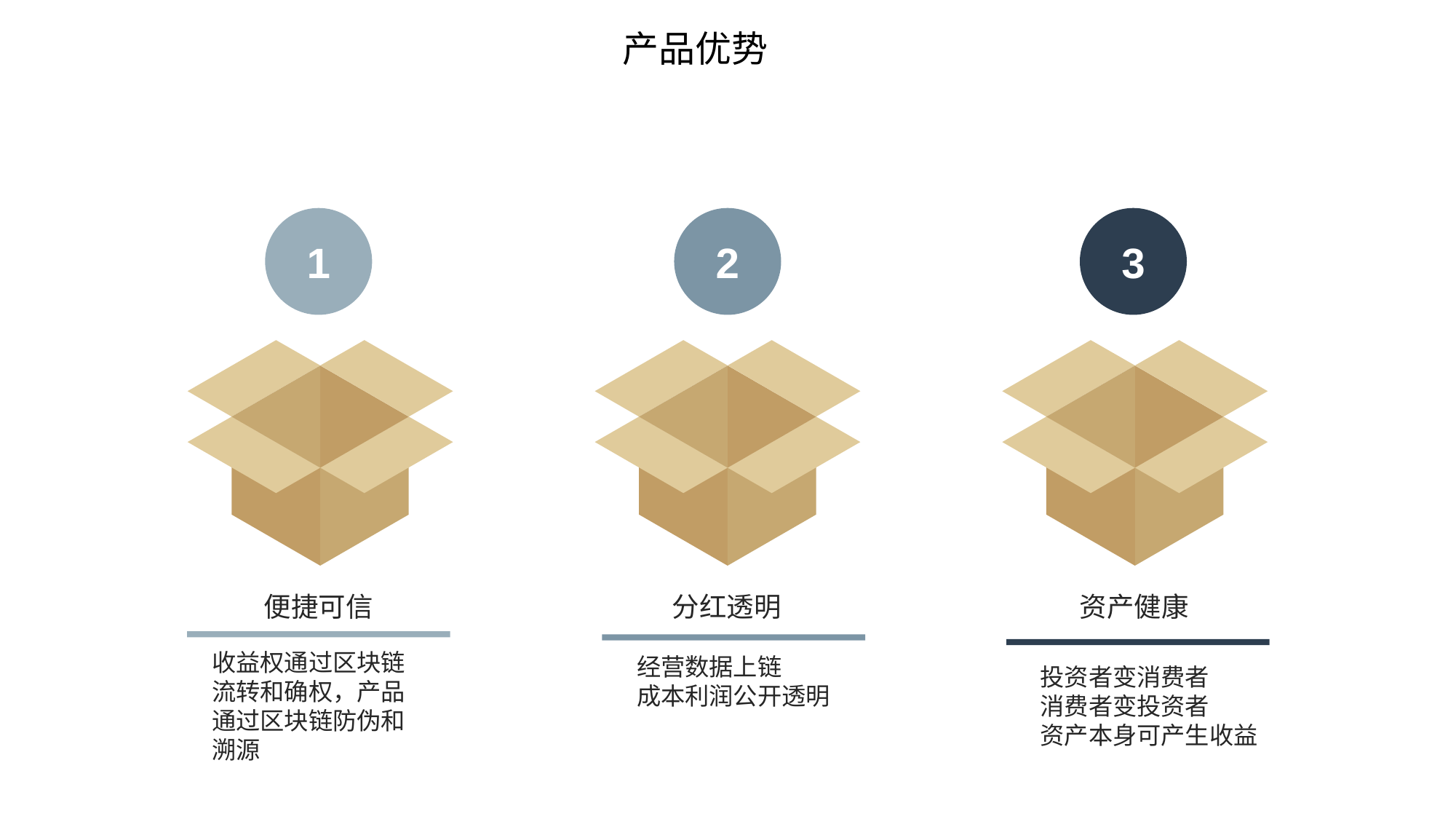

产品优势
1
2
3

便捷可信
分红透明
资产健康

收益权通过区块链流转和确权，产品通过区块链防伪和溯源
经营数据上链
成本利润公开透明
投资者变消费者
消费者变投资者
资产本身可产生收益